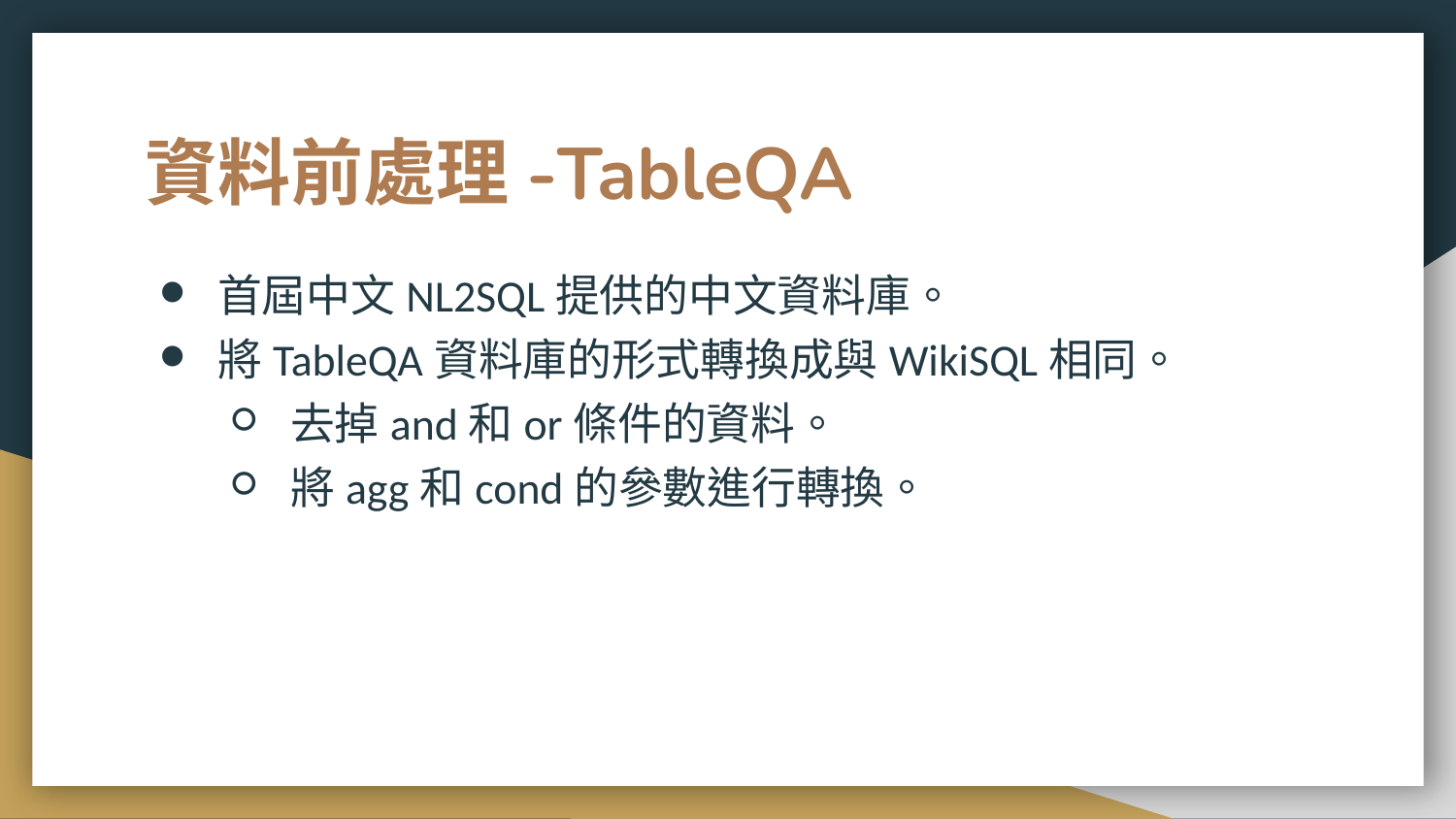

# 資料前處理-TableQA
首屆中文NL2SQL提供的中文資料庫。
將TableQA資料庫的形式轉換成與WikiSQL相同。
去掉and和or條件的資料。
將agg和cond的參數進行轉換。